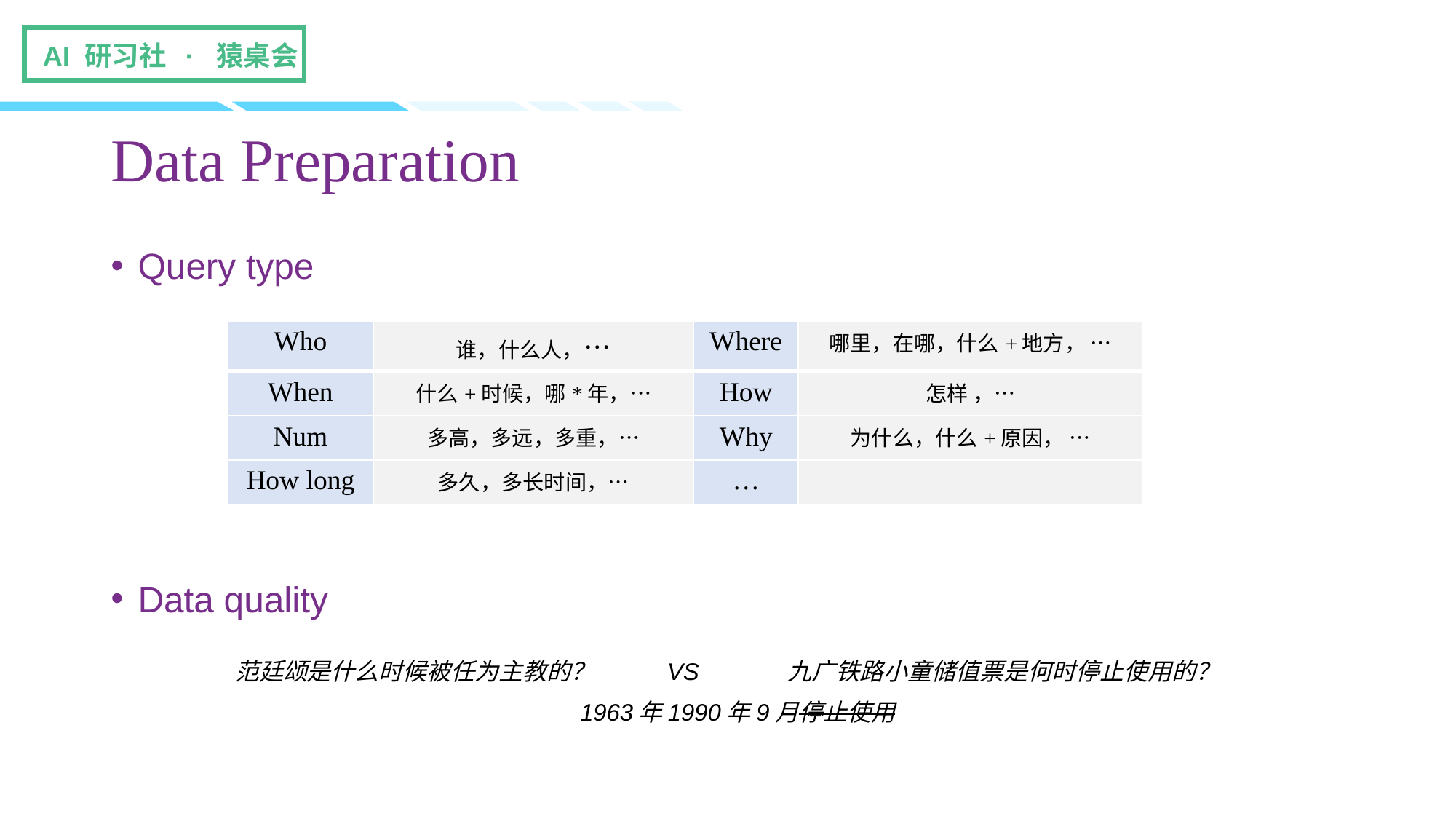

# Data Preparation
Query type

Data quality

范廷颂是什么时候被任为主教的？	VS	 九广铁路小童储值票是何时停止使用的？
   1963年					1990年9月停止使用

| Who | 谁，什么人，… | Where | 哪里，在哪，什么+地方， … |
| --- | --- | --- | --- |
| When | 什么+时候，哪\*年，… | How | 怎样 ，… |
| Num | 多高，多远，多重，… | Why | 为什么，什么+原因， … |
| How long | 多久，多长时间，… | … |  |